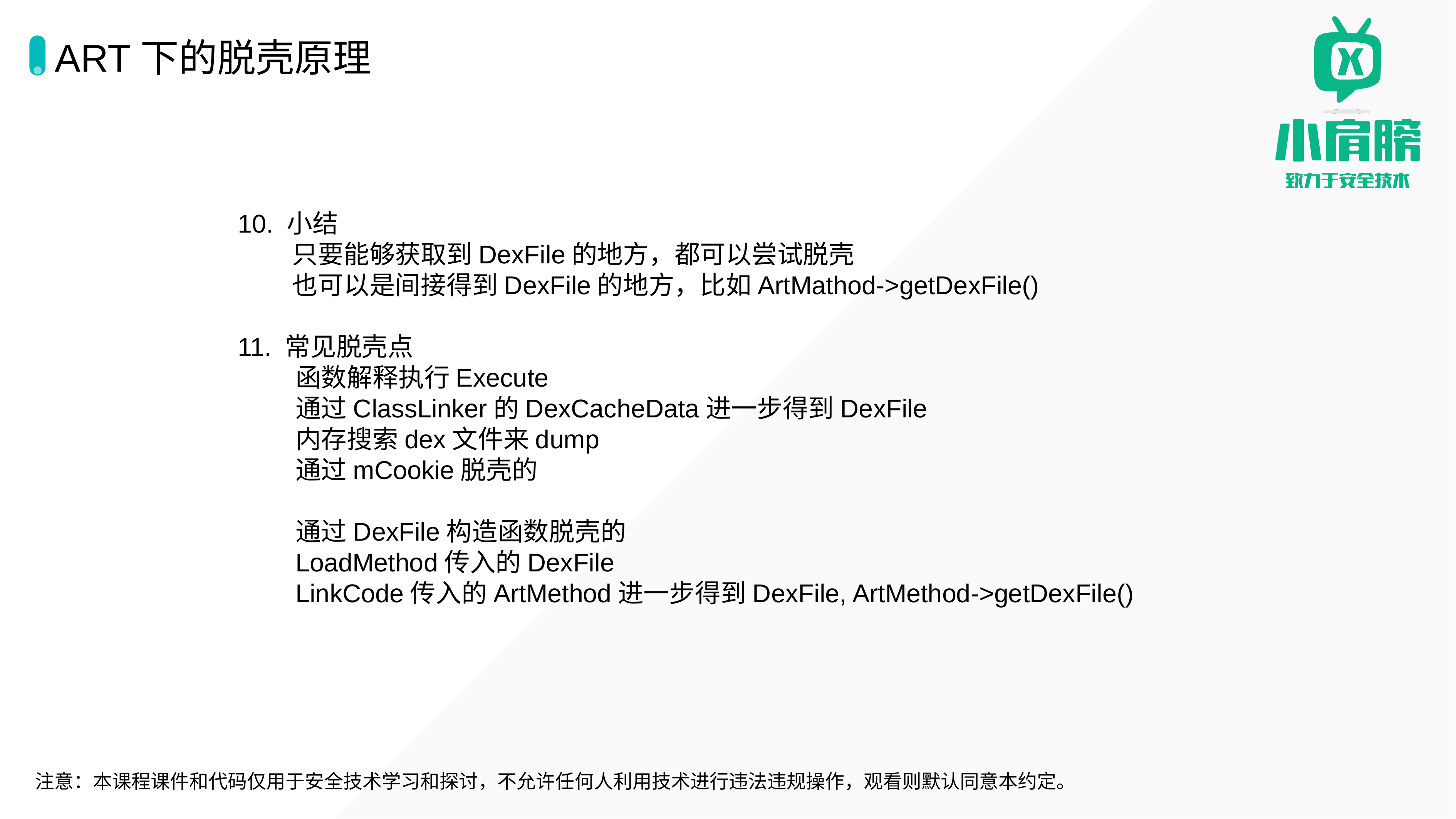

# ART下的脱壳原理
10. 小结
只要能够获取到DexFile的地方，都可以尝试脱壳
也可以是间接得到DexFile的地方，比如ArtMathod->getDexFile()

11. 常见脱壳点
函数解释执行Execute
通过ClassLinker的DexCacheData进一步得到DexFile
内存搜索dex文件来dump
通过mCookie脱壳的

通过DexFile构造函数脱壳的
LoadMethod传入的DexFile
LinkCode传入的ArtMethod进一步得到DexFile, ArtMethod->getDexFile()